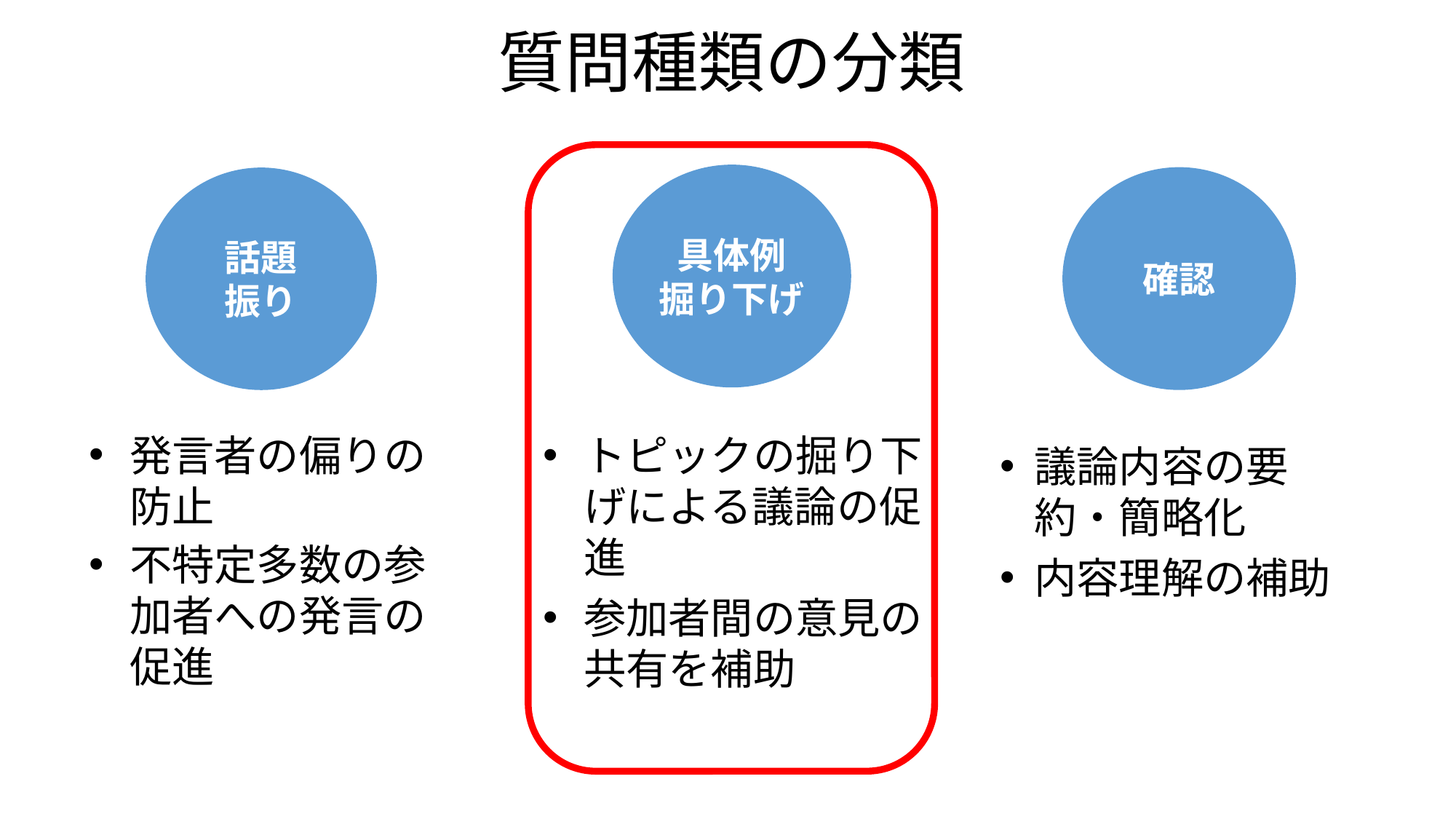

# 質問種類の分類

具体例
掘り下げ
確認
話題
振り
発言者の偏りの防止
不特定多数の参加者への発言の促進
トピックの掘り下げによる議論の促進
参加者間の意見の共有を補助
議論内容の要約・簡略化
内容理解の補助